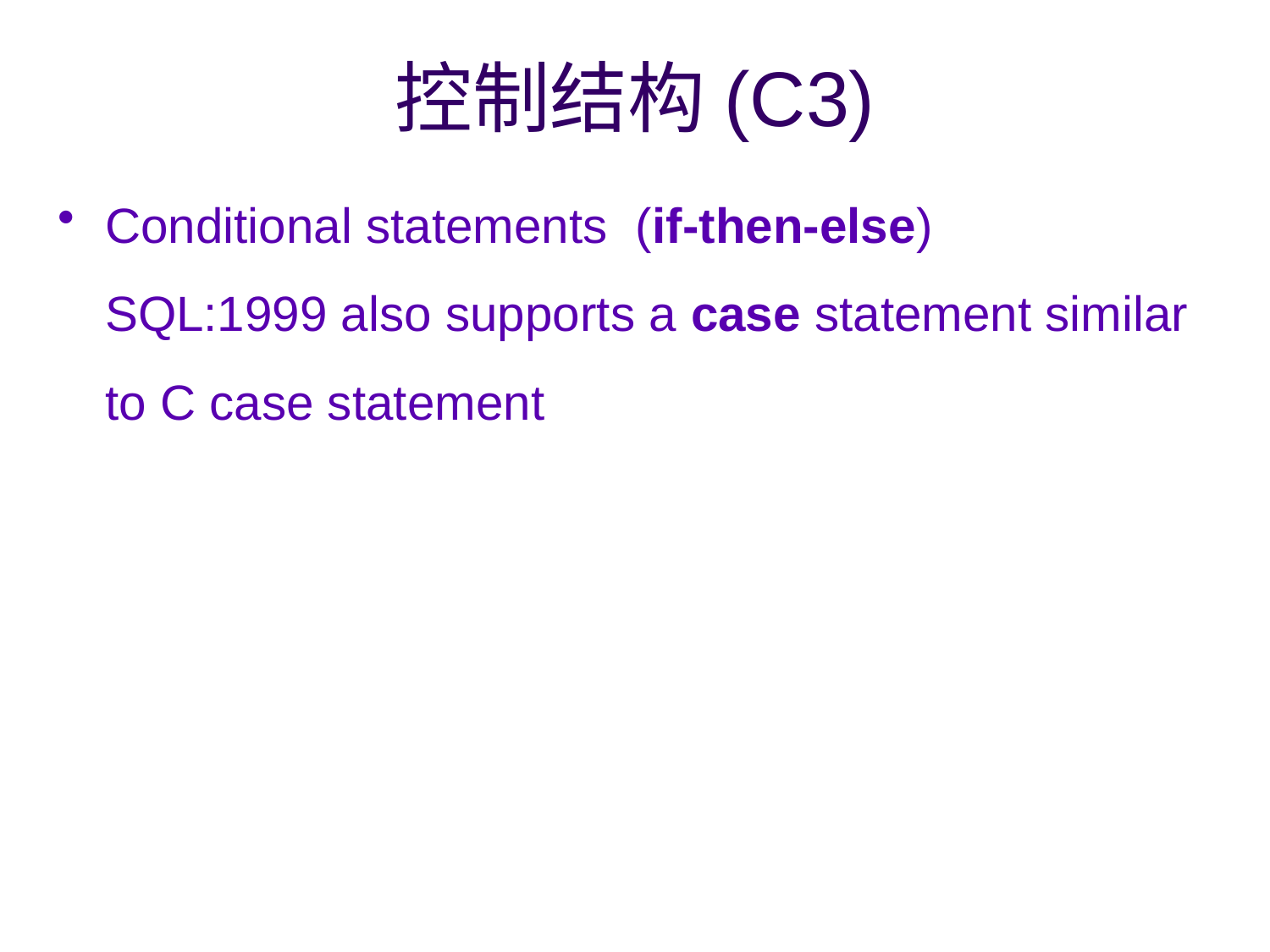

# 控制结构(C3)
Conditional statements  (if-then-else)
SQL:1999 also supports a case statement similar to C case statement